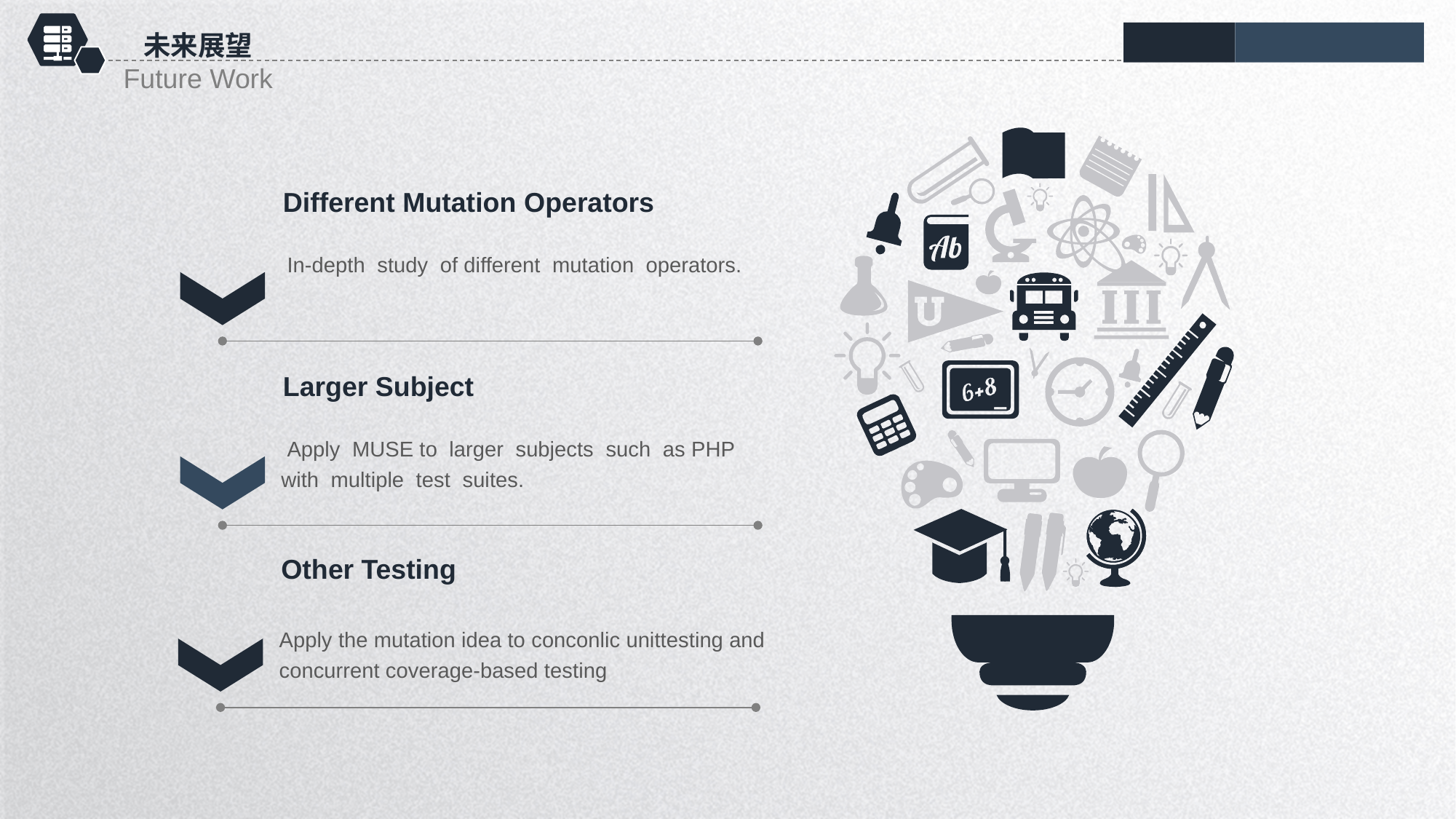

未来展望
Future Work

Different Mutation Operators
 In-depth  study  of different  mutation  operators.

Larger Subject
 Apply  MUSE to  larger  subjects  such  as PHP with  multiple  test  suites.

Other Testing

Apply the mutation idea to conconlic unittesting and concurrent coverage-based testing

延时符